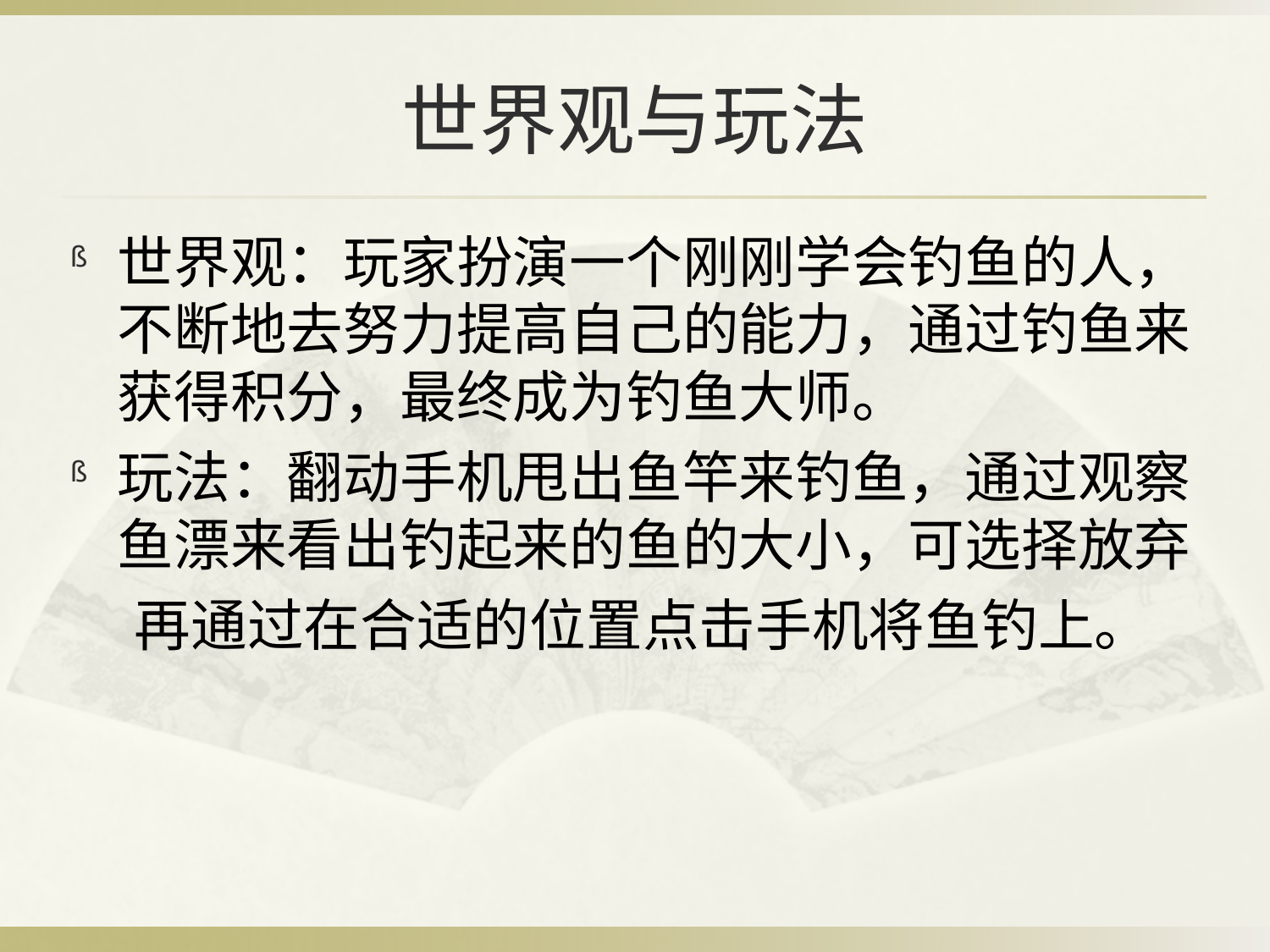

# 世界观与玩法
世界观：玩家扮演一个刚刚学会钓鱼的人，不断地去努力提高自己的能力，通过钓鱼来获得积分，最终成为钓鱼大师。
玩法：翻动手机甩出鱼竿来钓鱼，通过观察鱼漂来看出钓起来的鱼的大小，可选择放弃
    再通过在合适的位置点击手机将鱼钓上。